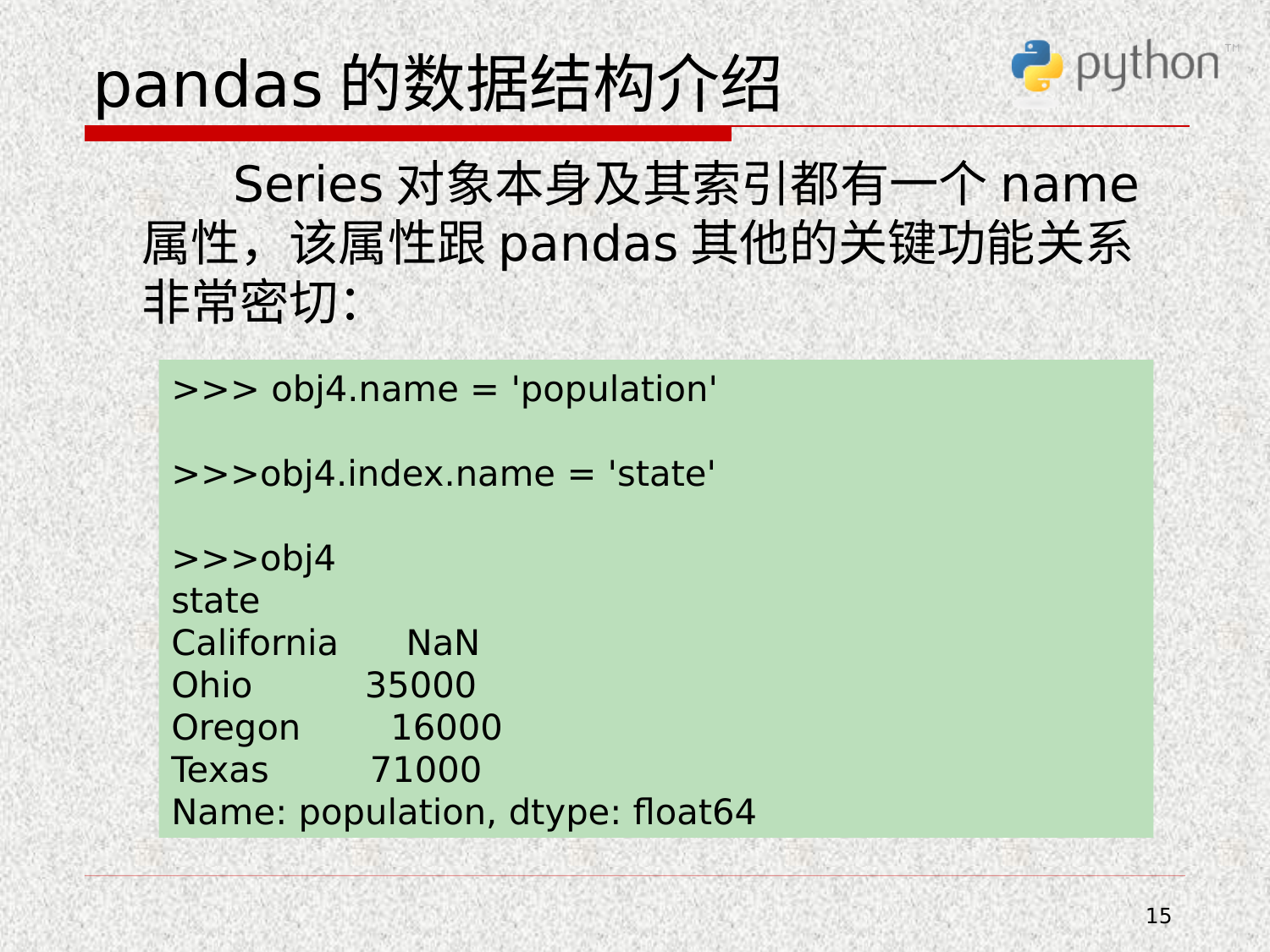

# pandas的数据结构介绍
          Series对象本身及其索引都有一个name属性，该属性跟pandas其他的关键功能关系非常密切：

>>> obj4.name = 'population'

>>>obj4.index.name = 'state'

>>>obj4
state
California      NaN
Ohio          35000
Oregon        16000
Texas         71000
Name: population, dtype: float64
15